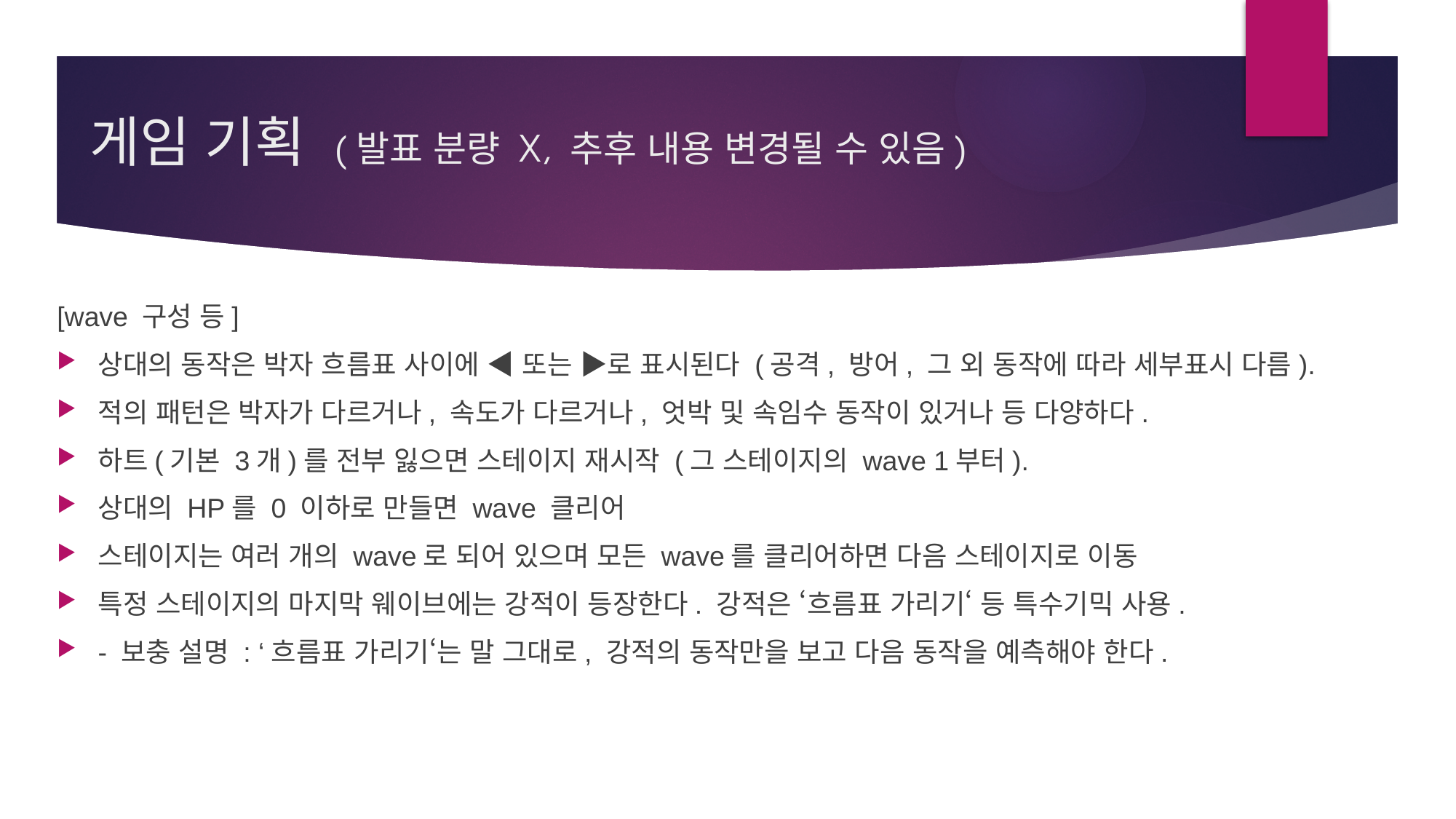

게임 기획 (발표 분량 X, 추후 내용 변경될 수 있음)
[wave 구성 등]
상대의 동작은 박자 흐름표 사이에 ◀ 또는 ▶로 표시된다 (공격, 방어, 그 외 동작에 따라 세부표시 다름).
적의 패턴은 박자가 다르거나, 속도가 다르거나, 엇박 및 속임수 동작이 있거나 등 다양하다.
하트(기본 3개)를 전부 잃으면 스테이지 재시작 (그 스테이지의 wave 1부터).
상대의 HP를 0 이하로 만들면 wave 클리어
스테이지는 여러 개의 wave로 되어 있으며 모든 wave를 클리어하면 다음 스테이지로 이동
특정 스테이지의 마지막 웨이브에는 강적이 등장한다. 강적은 ‘흐름표 가리기‘ 등 특수기믹 사용.
- 보충 설명 : ‘흐름표 가리기‘는 말 그대로, 강적의 동작만을 보고 다음 동작을 예측해야 한다.